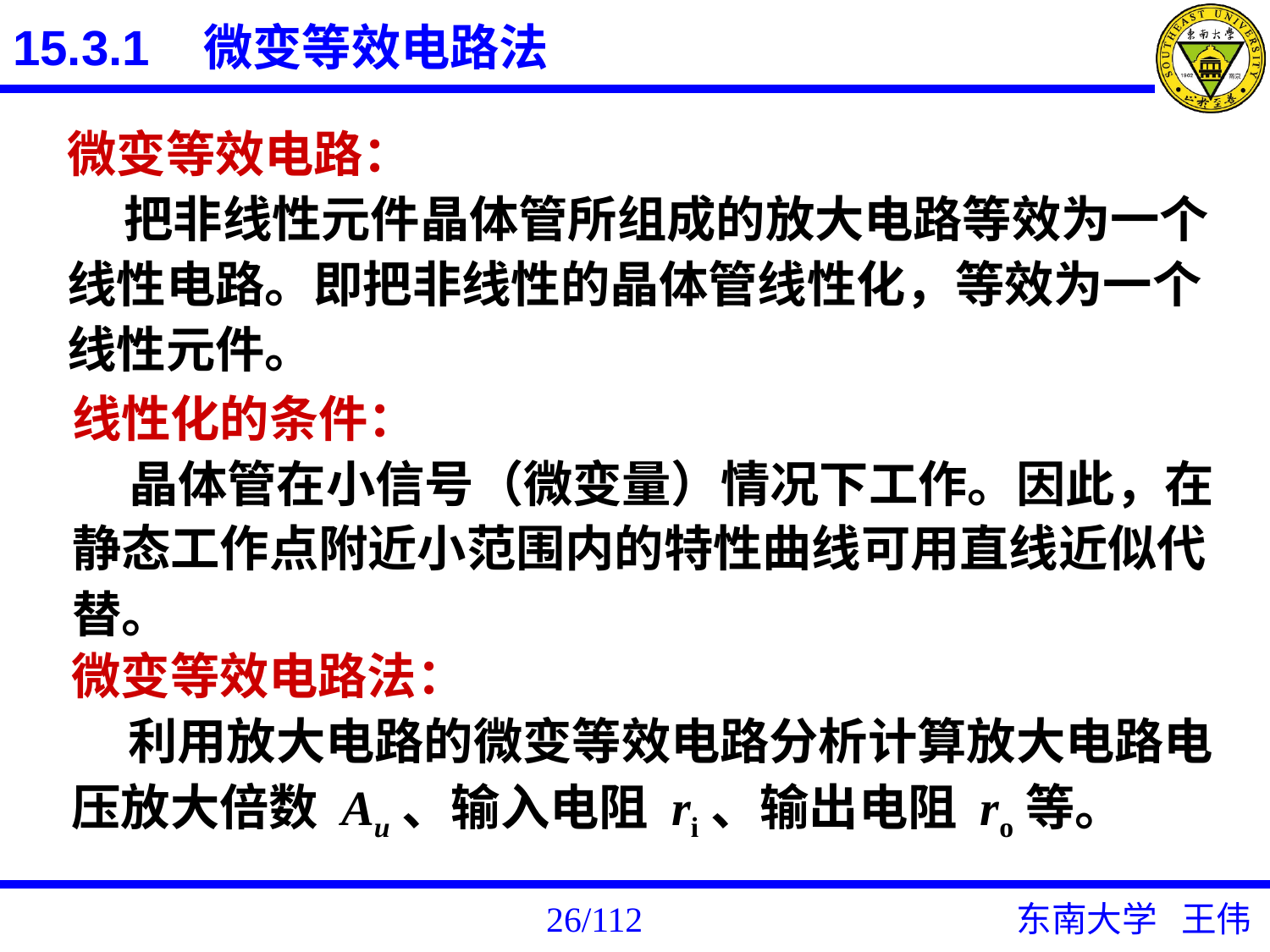

15.3.1   微变等效电路法
微变等效电路：
    把非线性元件晶体管所组成的放大电路等效为一个线性电路。即把非线性的晶体管线性化，等效为一个线性元件。

线性化的条件：
    晶体管在小信号（微变量）情况下工作。因此，在静态工作点附近小范围内的特性曲线可用直线近似代替。
微变等效电路法：
    利用放大电路的微变等效电路分析计算放大电路电压放大倍数 Au、输入电阻 ri、输出电阻 ro等。